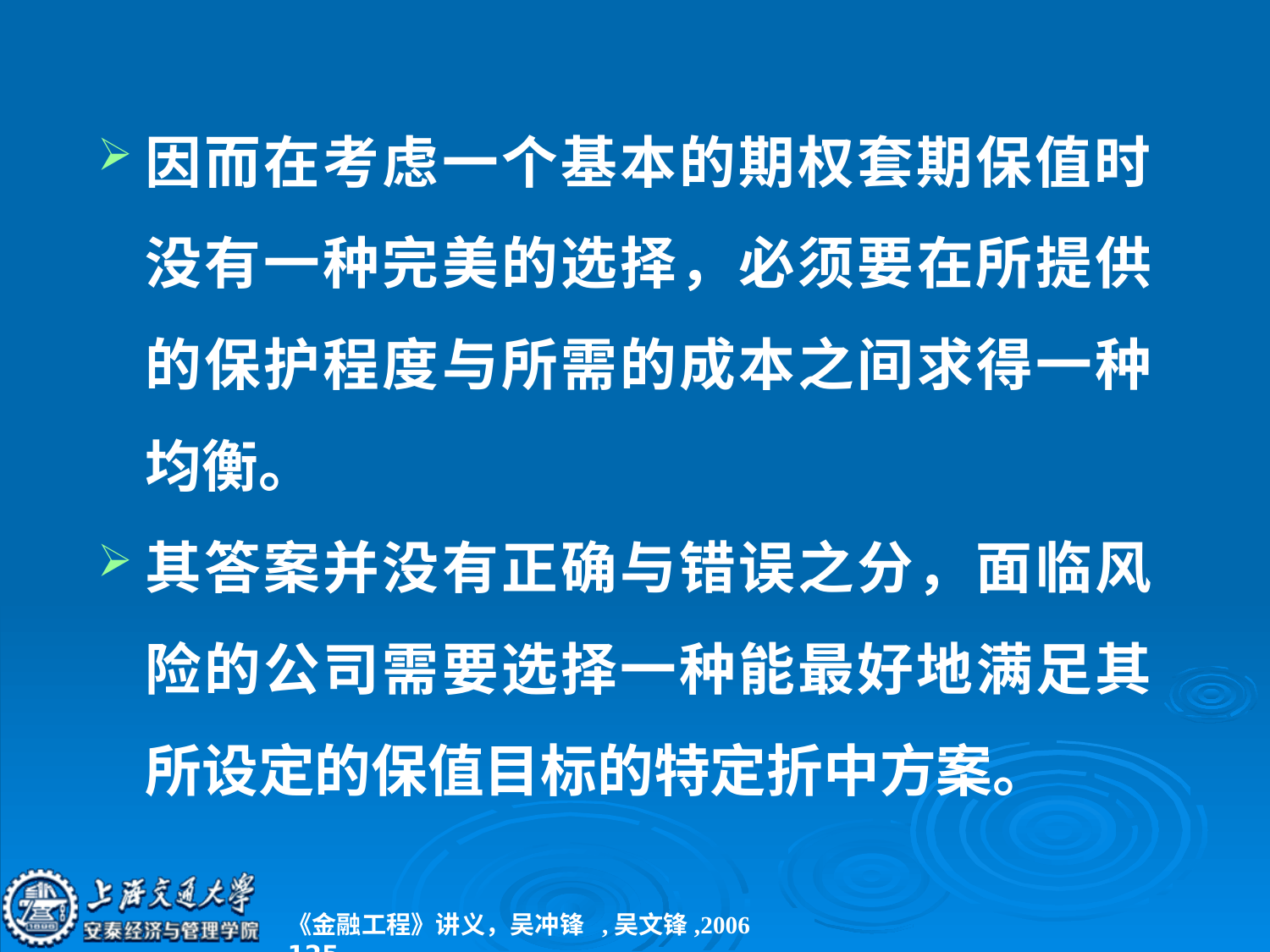

#
因而在考虑一个基本的期权套期保值时没有一种完美的选择，必须要在所提供的保护程度与所需的成本之间求得一种均衡。
其答案并没有正确与错误之分，面临风险的公司需要选择一种能最好地满足其所设定的保值目标的特定折中方案。